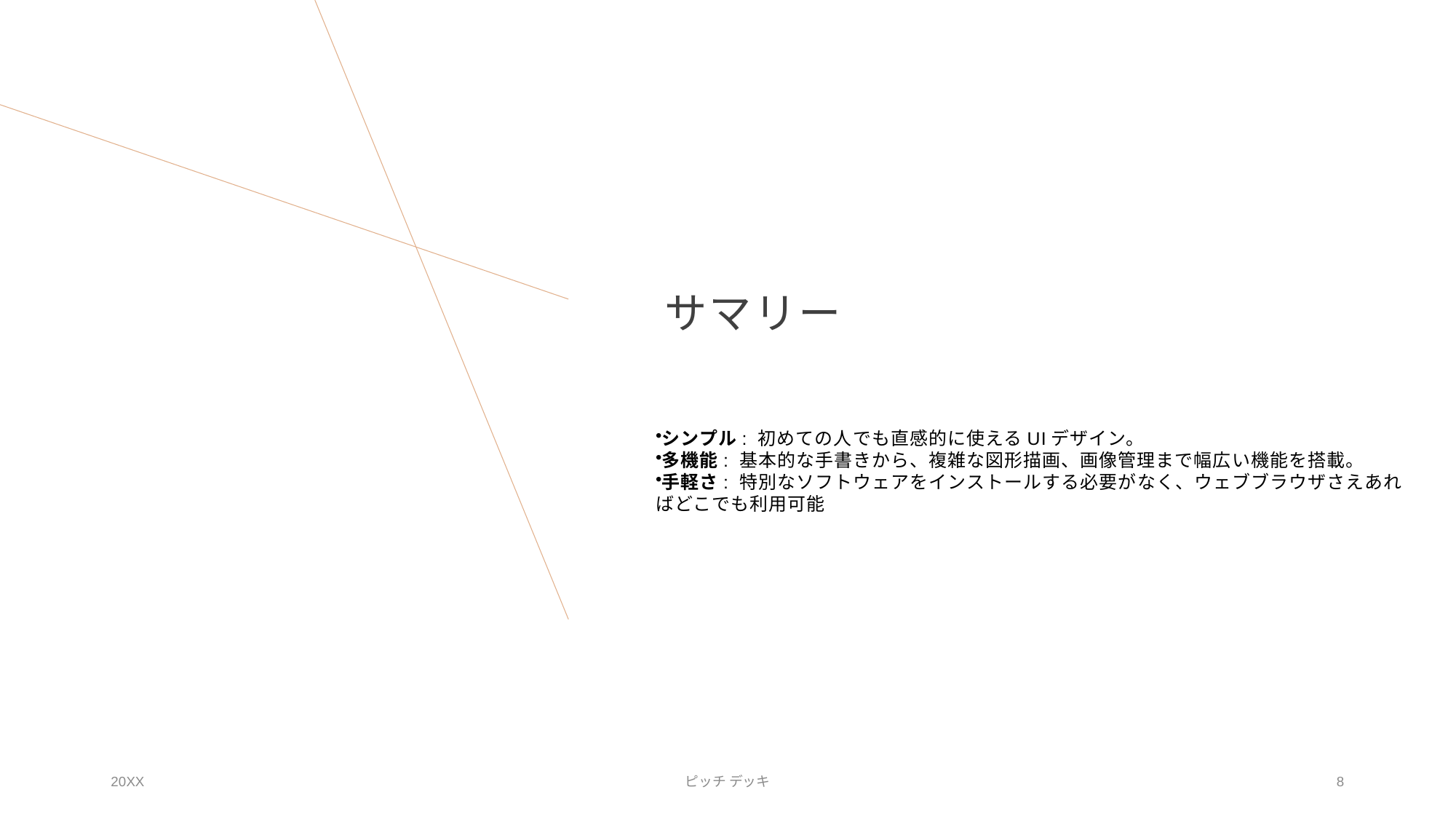

# サマリー
シンプル: 初めての人でも直感的に使えるUIデザイン。
多機能: 基本的な手書きから、複雑な図形描画、画像管理まで幅広い機能を搭載。
手軽さ: 特別なソフトウェアをインストールする必要がなく、ウェブブラウザさえあればどこでも利用可能
20XX
ピッチ デッキ
8